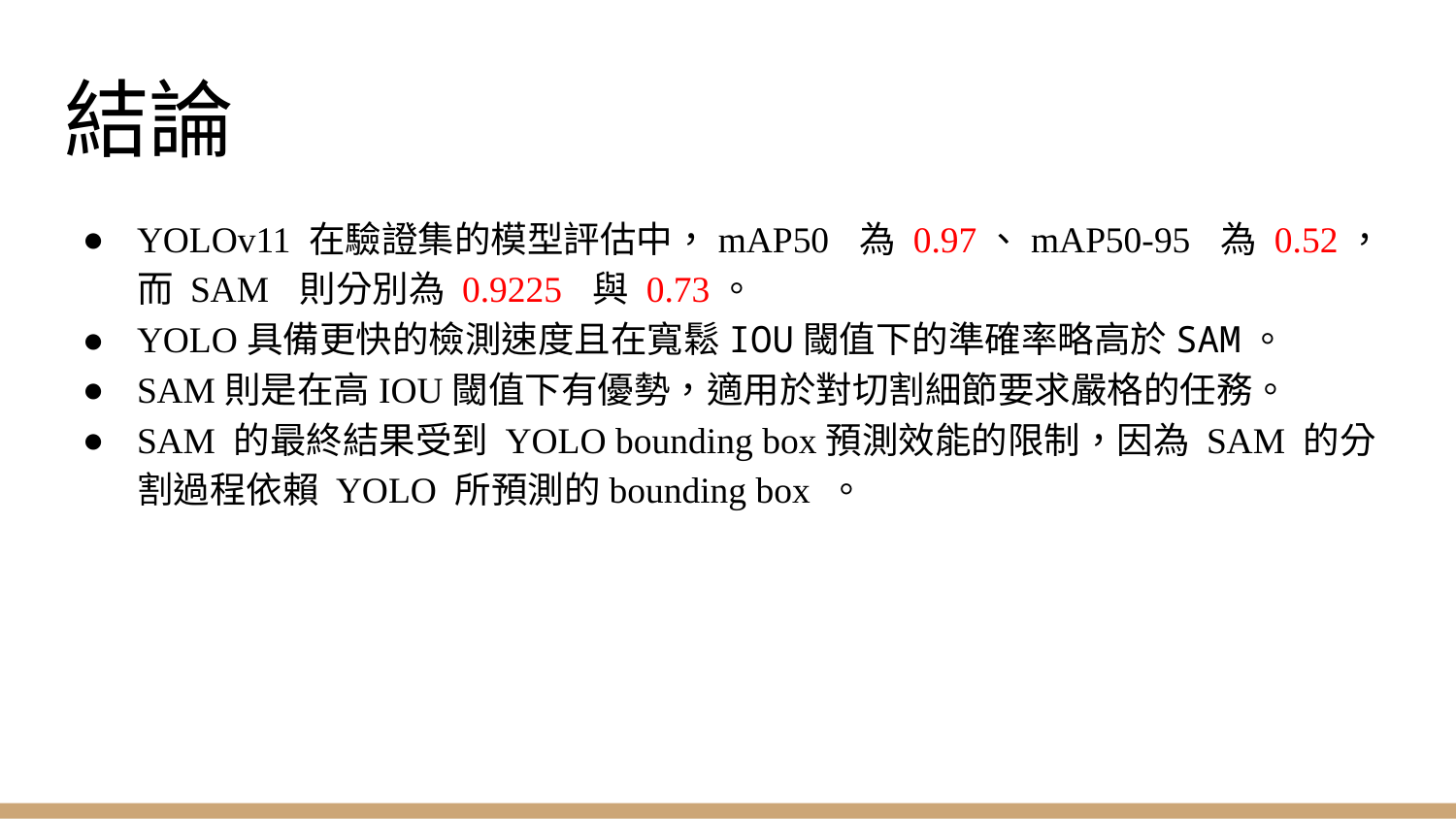

# 結論
YOLOv11 在驗證集的模型評估中，mAP50 為 0.97、mAP50-95 為 0.52，而 SAM 則分別為 0.9225 與 0.73。
YOLO具備更快的檢測速度且在寬鬆IOU閾值下的準確率略高於SAM。
SAM則是在高IOU閾值下有優勢，適用於對切割細節要求嚴格的任務。
SAM 的最終結果受到 YOLO bounding box預測效能的限制，因為 SAM 的分割過程依賴 YOLO 所預測的bounding box 。